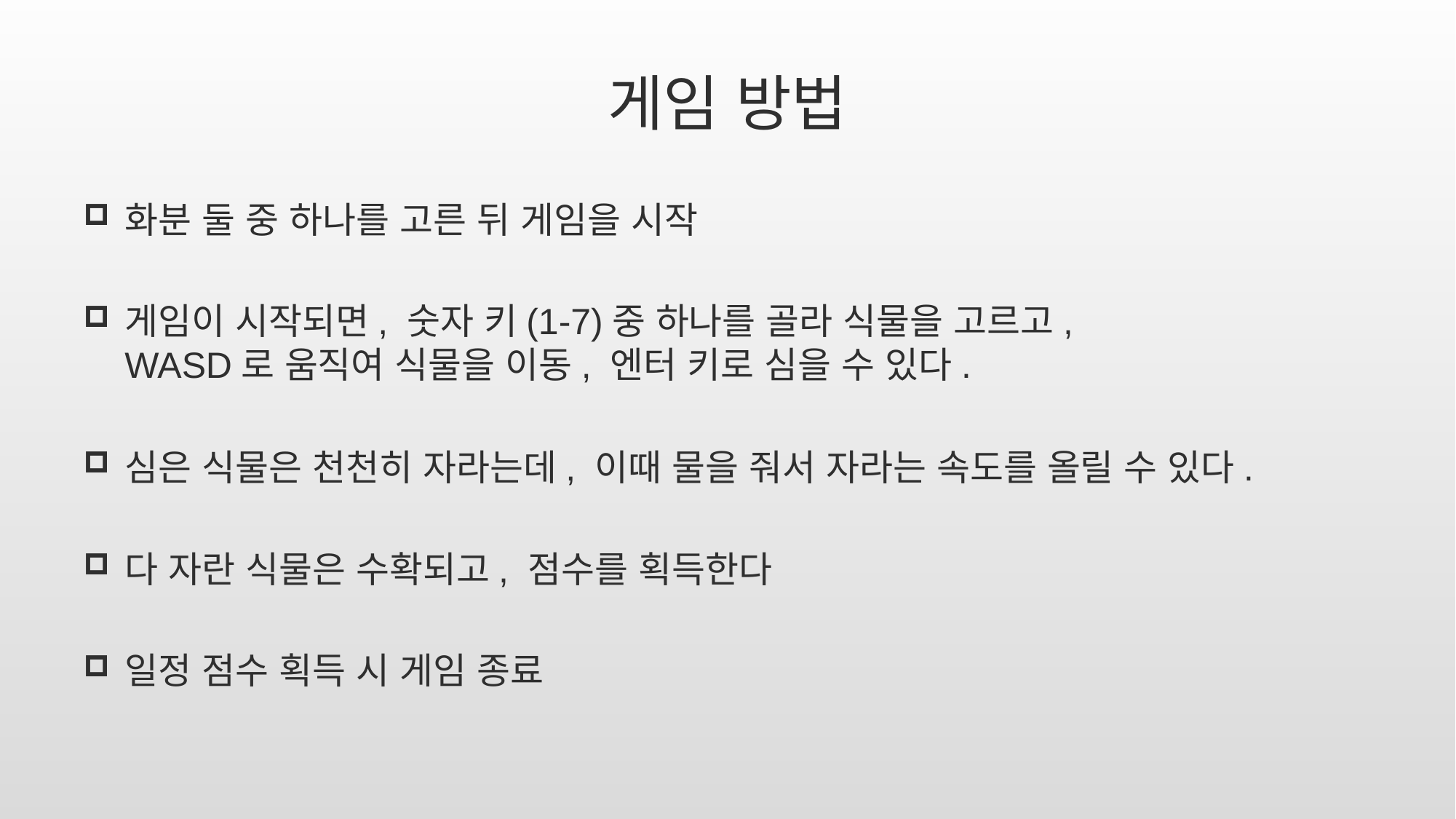

# 게임 방법
화분 둘 중 하나를 고른 뒤 게임을 시작

게임이 시작되면, 숫자 키(1-7)중 하나를 골라 식물을 고르고,
WASD로 움직여 식물을 이동, 엔터 키로 심을 수 있다.

심은 식물은 천천히 자라는데, 이때 물을 줘서 자라는 속도를 올릴 수 있다.

다 자란 식물은 수확되고, 점수를 획득한다

일정 점수 획득 시 게임 종료